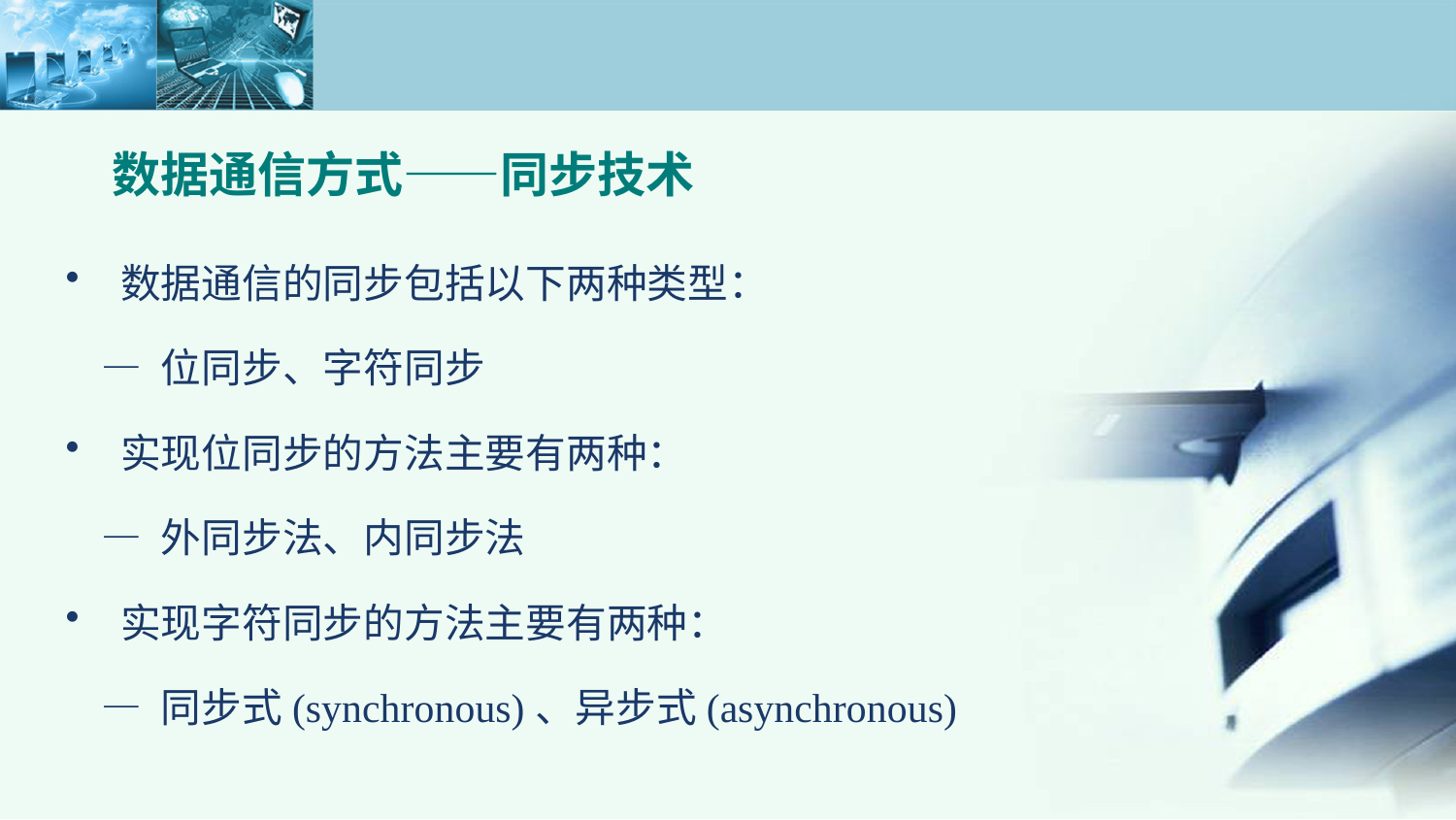

数据通信方式——同步技术
数据通信的同步包括以下两种类型：
    — 位同步、字符同步
实现位同步的方法主要有两种：
    — 外同步法、内同步法
实现字符同步的方法主要有两种：
    — 同步式(synchronous)、异步式(asynchronous)